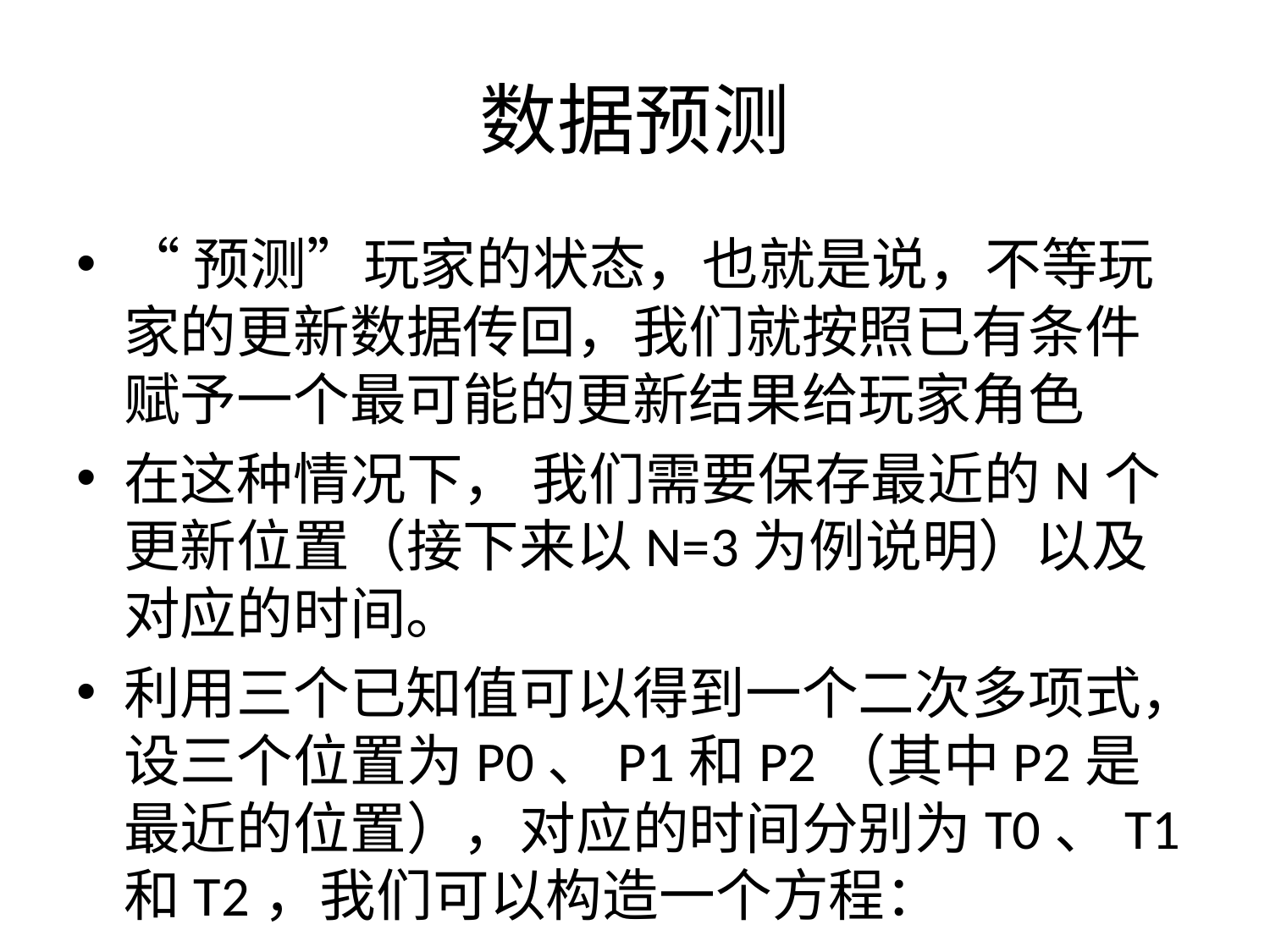

# 数据预测
“预测”玩家的状态，也就是说，不等玩家的更新数据传回，我们就按照已有条件赋予一个最可能的更新结果给玩家角色
在这种情况下， 我们需要保存最近的N个更新位置（接下来以N=3为例说明）以及对应的时间。
利用三个已知值可以得到一个二次多项式，设三个位置为P0、P1和P2（其中P2是最近的位置），对应的时间分别为T0、T1和T2，我们可以构造一个方程：